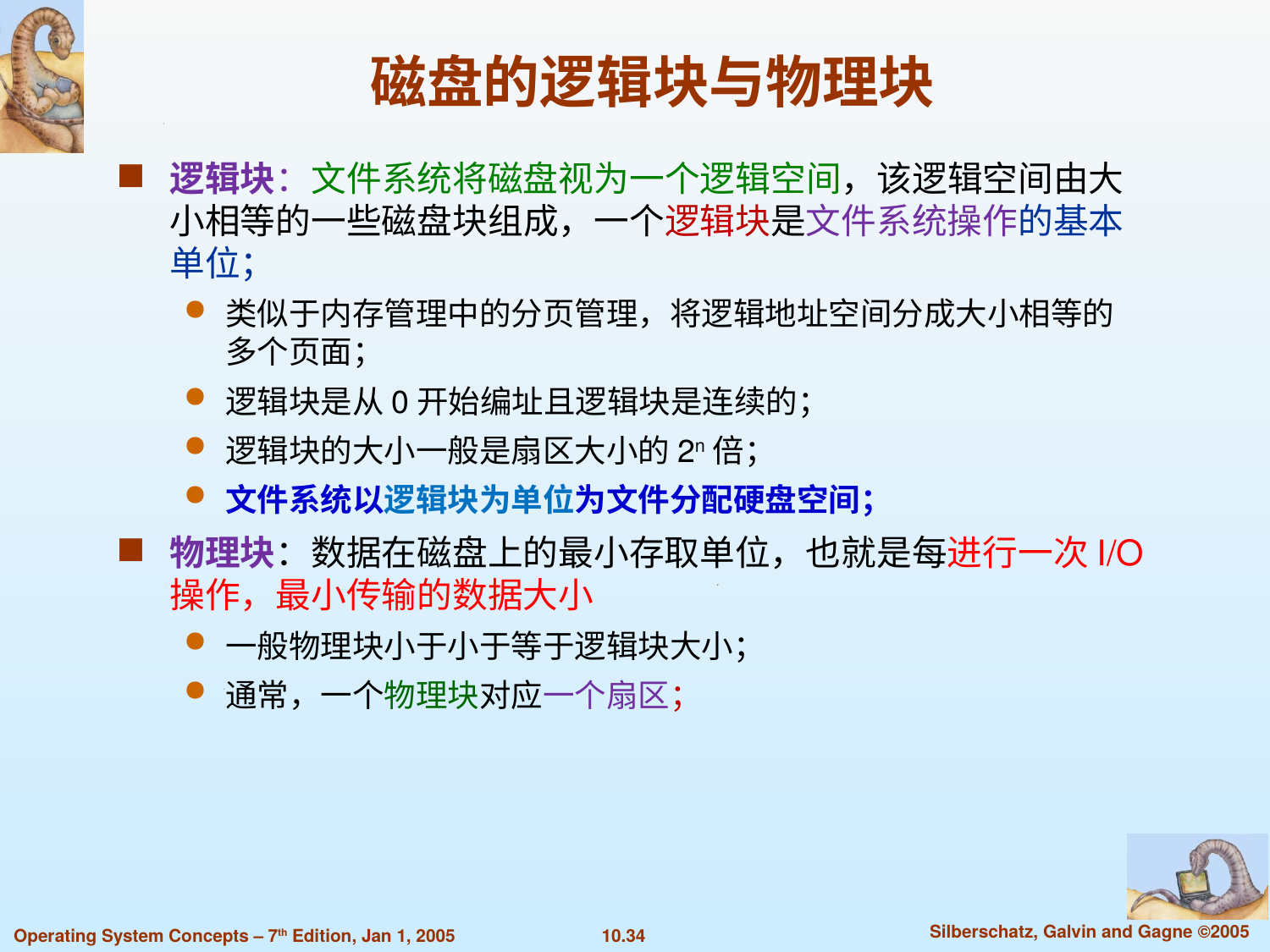

磁盘的逻辑块与物理块
逻辑块：文件系统将磁盘视为一个逻辑空间，该逻辑空间由大小相等的一些磁盘块组成，一个逻辑块是文件系统操作的基本单位；
类似于内存管理中的分页管理，将逻辑地址空间分成大小相等的多个页面；
逻辑块是从0开始编址且逻辑块是连续的；
逻辑块的大小一般是扇区大小的2n倍；
文件系统以逻辑块为单位为文件分配硬盘空间；
物理块：数据在磁盘上的最小存取单位，也就是每进行一次I/O操作，最小传输的数据大小
一般物理块小于小于等于逻辑块大小；
通常，一个物理块对应一个扇区；